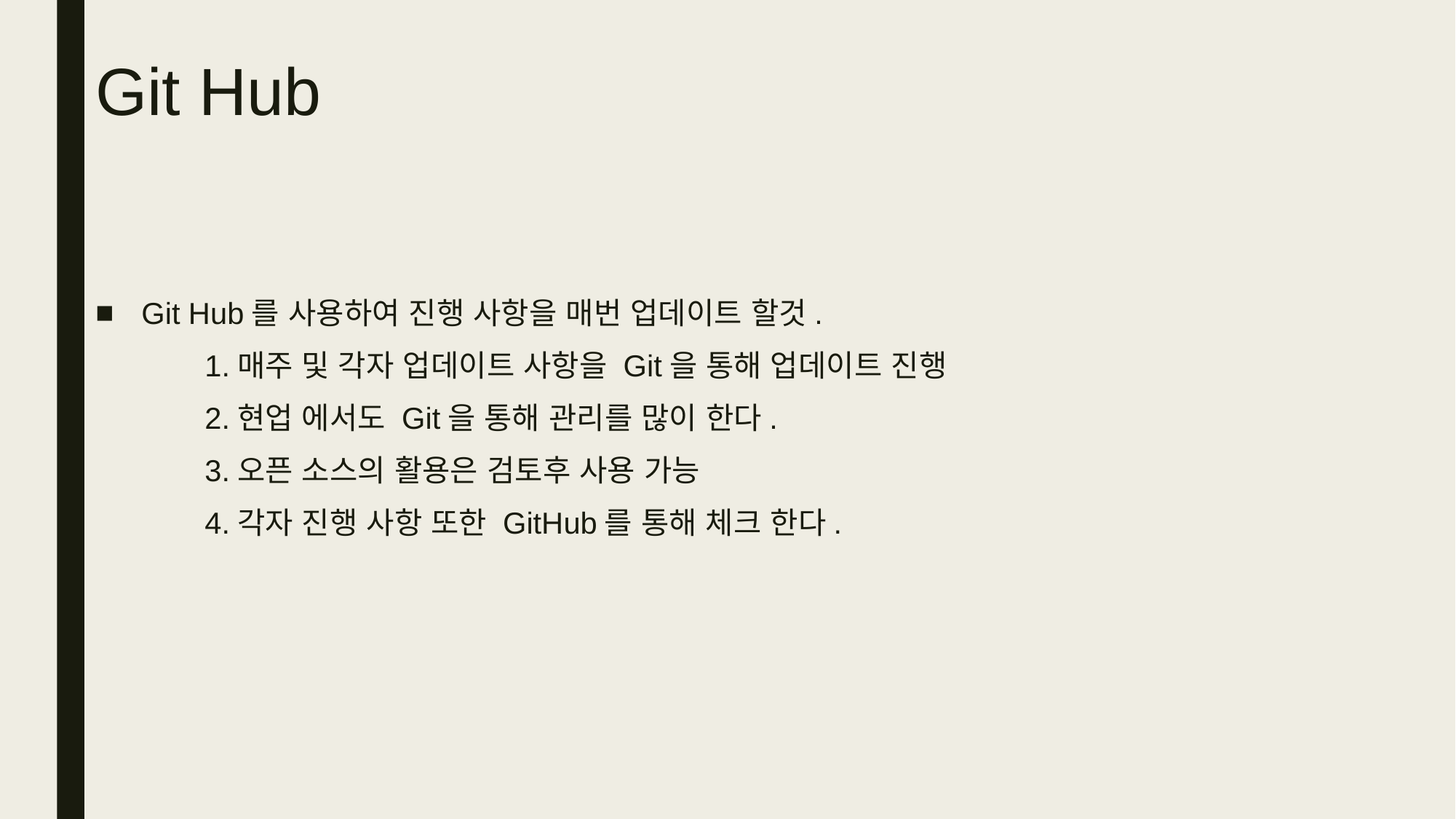

# Git Hub
Git Hub를 사용하여 진행 사항을 매번 업데이트 할것.
	1.매주 및 각자 업데이트 사항을 Git을 통해 업데이트 진행
	2.현업 에서도 Git을 통해 관리를 많이 한다.
	3.오픈 소스의 활용은 검토후 사용 가능
	4.각자 진행 사항 또한 GitHub를 통해 체크 한다.